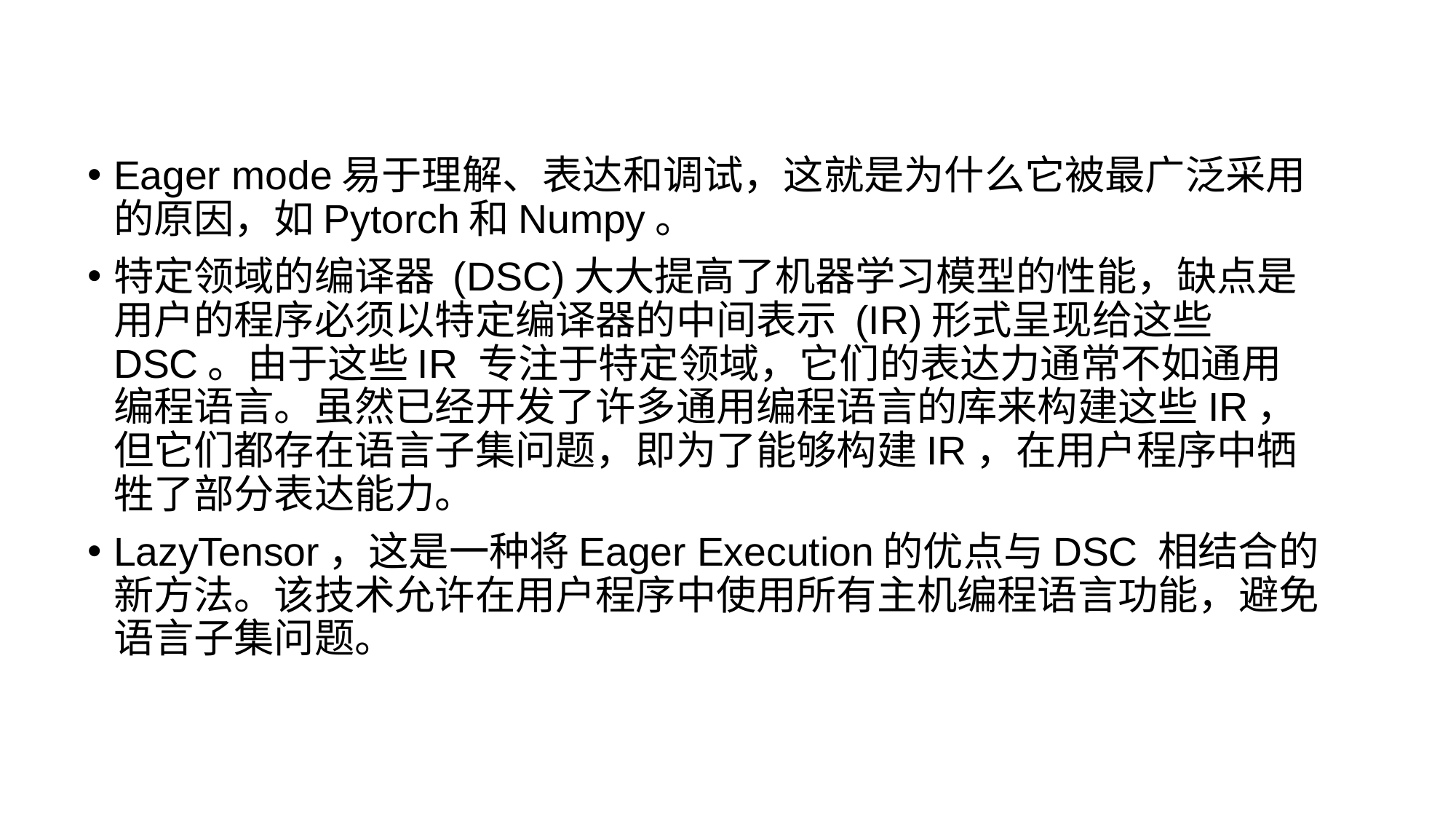

Eager mode易于理解、表达和调试，这就是为什么它被最广泛采用的原因，如Pytorch和Numpy。
特定领域的编译器 (DSC)大大提高了机器学习模型的性能，缺点是用户的程序必须以特定编译器的中间表示 (IR)形式呈现给这些DSC。由于这些IR 专注于特定领域，它们的表达力通常不如通用编程语言。虽然已经开发了许多通用编程语言的库来构建这些IR，但它们都存在语言子集问题，即为了能够构建IR，在用户程序中牺牲了部分表达能力。
LazyTensor，这是一种将Eager Execution的优点与DSC 相结合的新方法。该技术允许在用户程序中使用所有主机编程语言功能，避免语言子集问题。